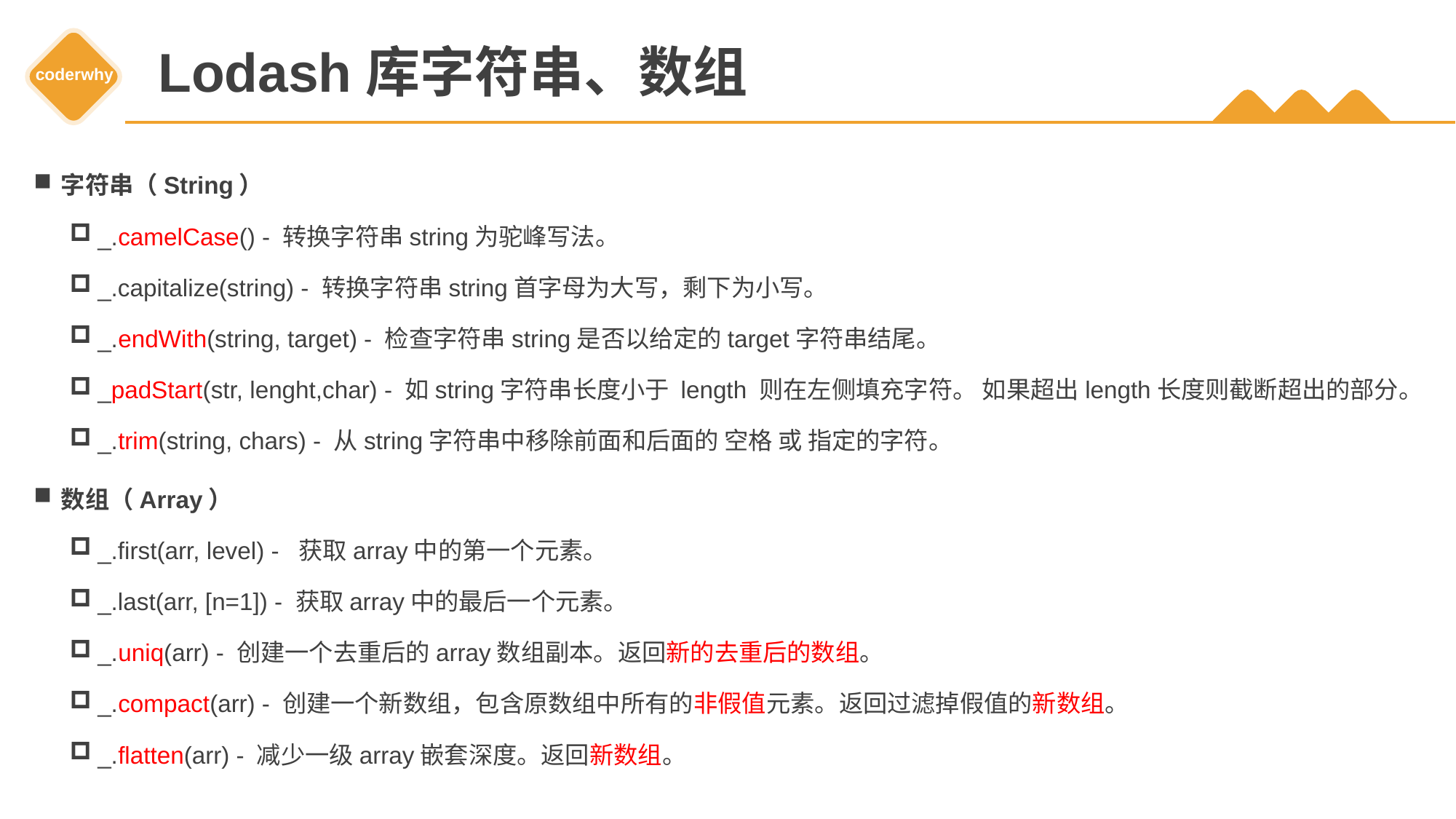

# Lodash库字符串、数组
字符串（String）
_.camelCase() - 转换字符串string为驼峰写法。
_.capitalize(string) - 转换字符串string首字母为大写，剩下为小写。
_.endWith(string, target) - 检查字符串string是否以给定的target字符串结尾。
_padStart(str, lenght,char) - 如string字符串长度小于 length 则在左侧填充字符。 如果超出length长度则截断超出的部分。
_.trim(string, chars) - 从string字符串中移除前面和后面的 空格 或 指定的字符。
数组（Array）
_.first(arr, level) -  获取array中的第一个元素。
_.last(arr, [n=1]) - 获取array中的最后一个元素。
_.uniq(arr) - 创建一个去重后的array数组副本。返回新的去重后的数组。
_.compact(arr) - 创建一个新数组，包含原数组中所有的非假值元素。返回过滤掉假值的新数组。
_.flatten(arr) - 减少一级array嵌套深度。返回新数组。